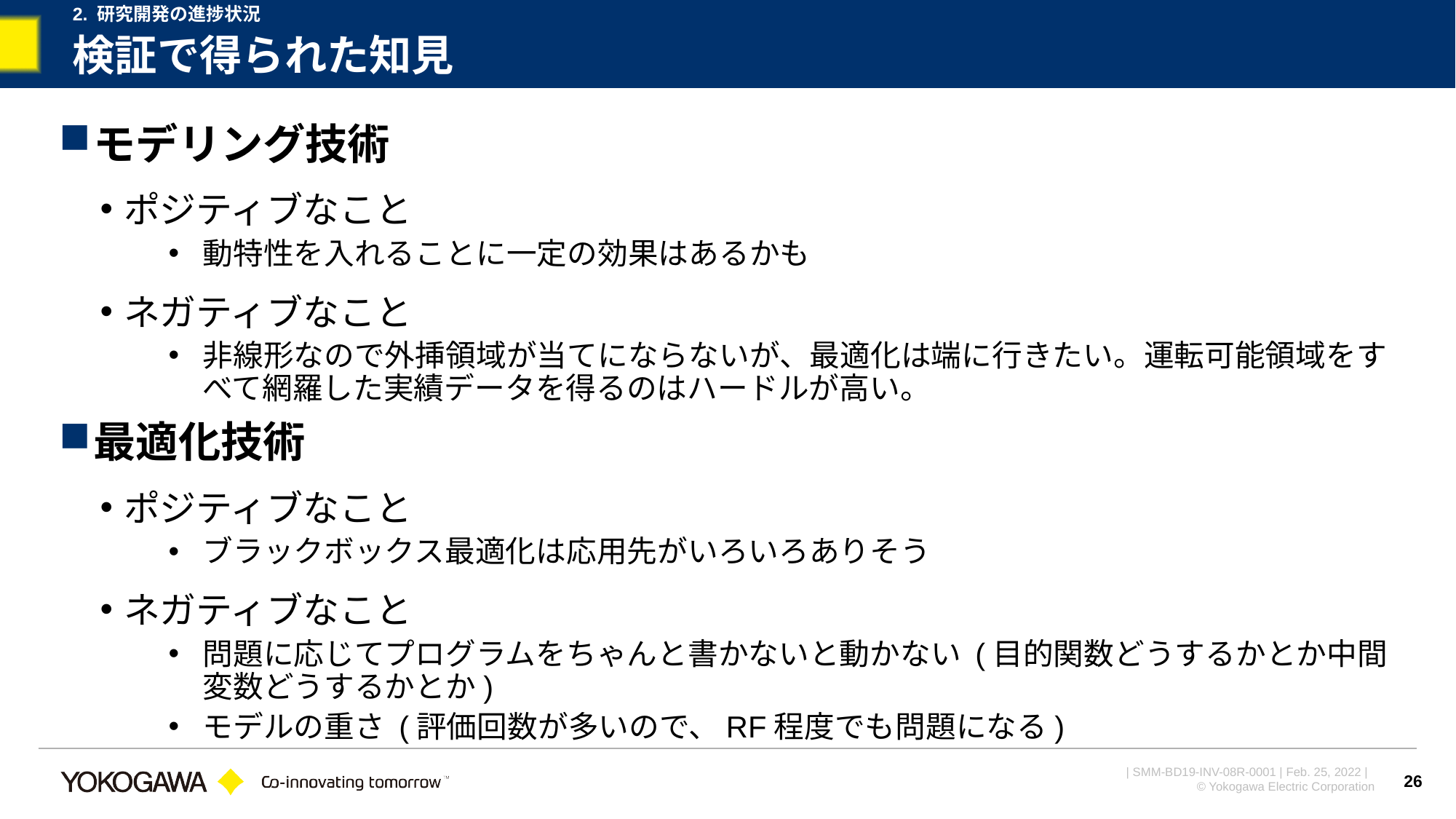

2. 研究開発の進捗状況
# 検証で得られた知見
モデリング技術
ポジティブなこと
動特性を入れることに一定の効果はあるかも
ネガティブなこと
非線形なので外挿領域が当てにならないが、最適化は端に行きたい。運転可能領域をすべて網羅した実績データを得るのはハードルが高い。
最適化技術
ポジティブなこと
ブラックボックス最適化は応用先がいろいろありそう
ネガティブなこと
問題に応じてプログラムをちゃんと書かないと動かない (目的関数どうするかとか中間変数どうするかとか)
モデルの重さ (評価回数が多いので、RF程度でも問題になる)
26